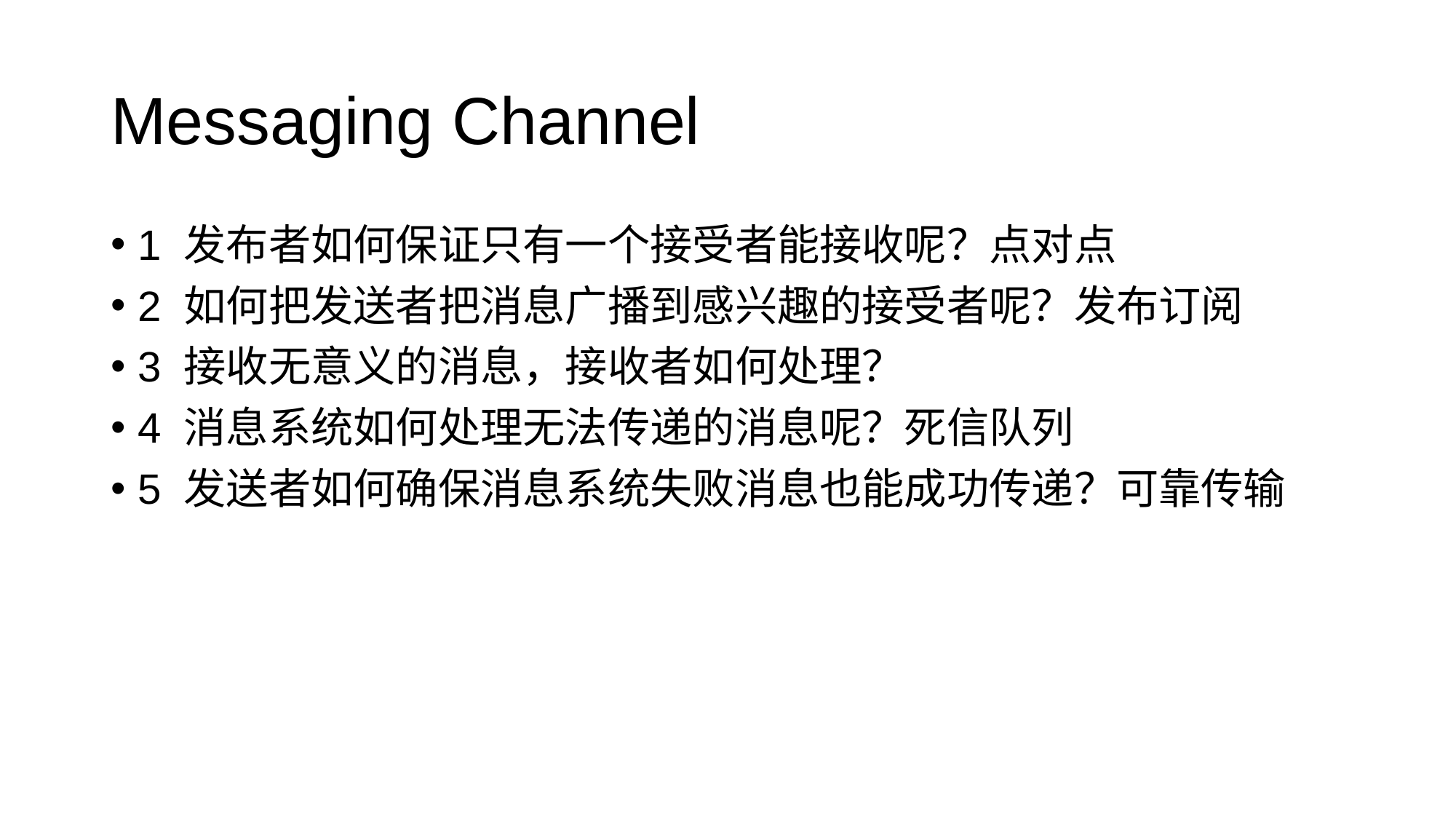

# Messaging Channel
1 发布者如何保证只有一个接受者能接收呢？点对点
2 如何把发送者把消息广播到感兴趣的接受者呢？发布订阅
3 接收无意义的消息，接收者如何处理？
4 消息系统如何处理无法传递的消息呢？死信队列
5 发送者如何确保消息系统失败消息也能成功传递？可靠传输